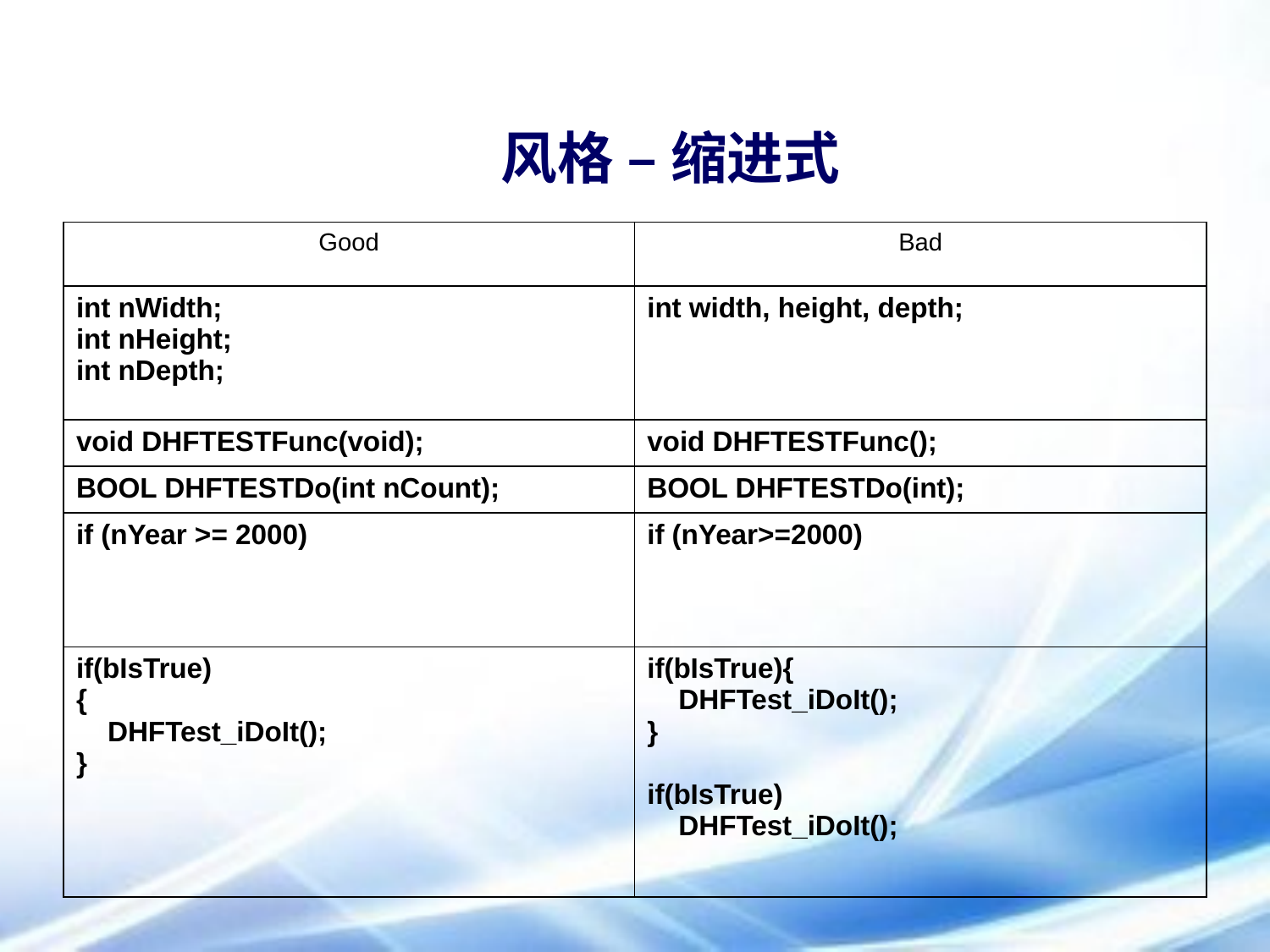

# 风格 – 缩进式
| Good | Bad |
| --- | --- |
| int nWidth; int nHeight; int nDepth; | int width, height, depth; |
| void DHFTESTFunc(void); | void DHFTESTFunc(); |
| BOOL DHFTESTDo(int nCount); | BOOL DHFTESTDo(int); |
| if (nYear >= 2000) | if (nYear>=2000) |
| if(bIsTrue) { DHFTest\_iDoIt(); } | if(bIsTrue){ DHFTest\_iDoIt(); } if(bIsTrue) DHFTest\_iDoIt(); |